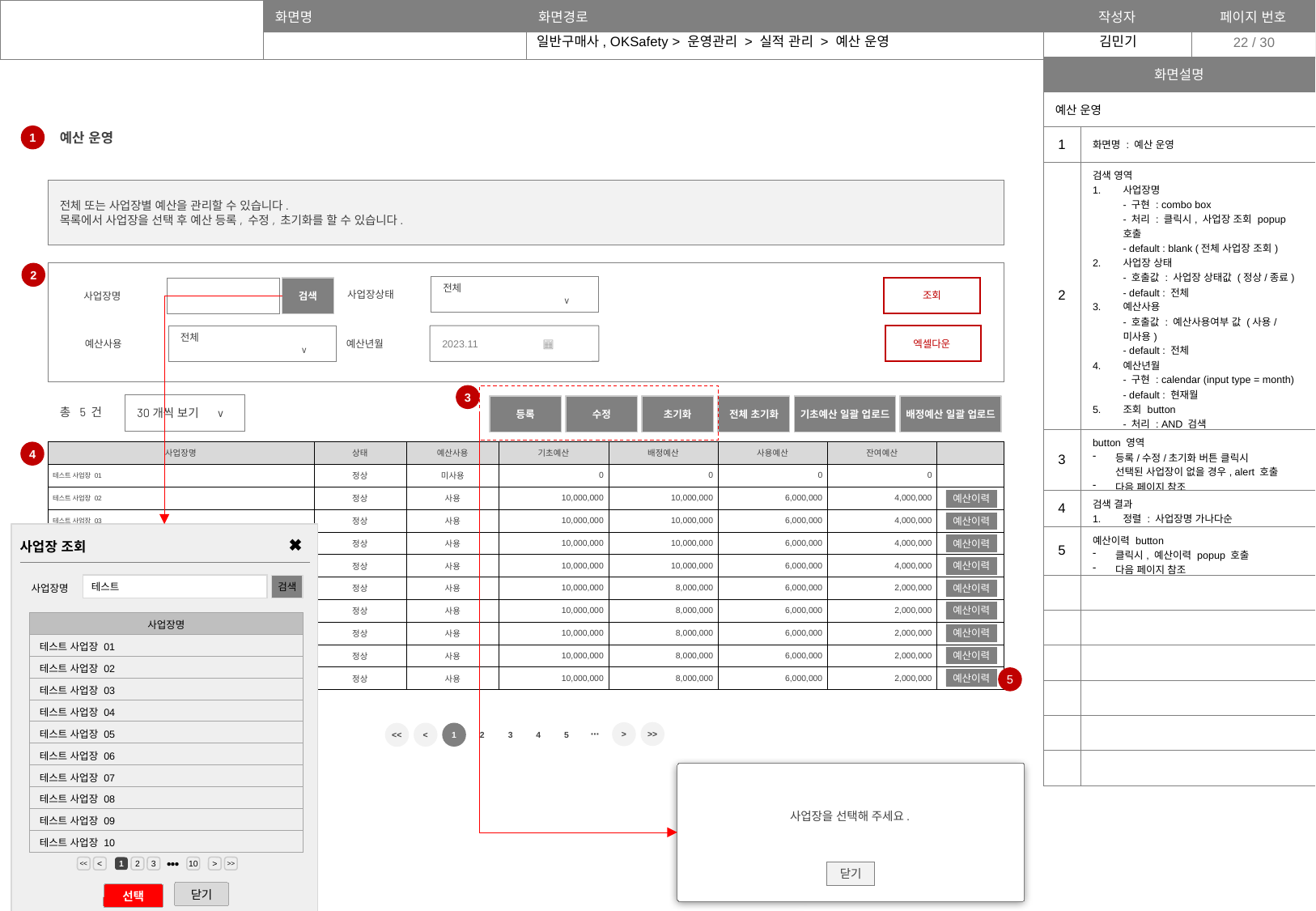

일반구매사, OKSafety > 운영관리 > 실적 관리 > 예산 운영
22
| 주문관리 | ▼ |
| --- | --- |
| 인수/반품 | ▼ |
| 상품관리 | ▼ |
| 재고/예산 | ▼ |
| 고객센터 | ▼ |
| 운영관리 | ▼ |
| 조직 관리 | ▼ |
| 사업장 관리 |  |
| 사용자 관리 |  |
| 실적 관리 | ▼ |
| 실적조회 |  |
| 세금계산서 |  |
| 채무 관리 |  |
| 재고 조회 | ▼ |
| 사업장별 재고 |  |
| 재고 조회 |  |
| 예산운영 |  |
| 상품관리 | ▼ |
| 상품승인 |  |
| 상품진열 |  |
| 산업안전보건관리비 | ▼ |
| 산업안전보건관리비 |  |
| 산업안전관리비 월별 사용내역 |  |
| SKB산업안전보건 관리비 월별 사용내역 |  |
| 화면설명 |  |
| --- | --- |
| 예산 운영 |  |
| 1 | 화면명 : 예산 운영 |
| 2 | 검색 영역 사업장명 - 구현 : combo box - 처리 : 클릭시, 사업장 조회 popup 호출 - default : blank (전체 사업장 조회) 사업장 상태 - 호출값 : 사업장 상태값 (정상/종료) - default : 전체 예산사용 - 호출값 : 예산사용여부 값 (사용/미사용) - default : 전체 예산년월 - 구현 : calendar (input type = month) - default : 현재월 조회 button - 처리 : AND 검색 엑셀다운 button - 처리 : 검색조건 결과값을 엑셀로 변환, 다운로드 기능 제공 |
| 3 | button 영역 등록/수정/초기화 버튼 클릭시 선택된 사업장이 없을 경우, alert 호출 다음 페이지 참조 |
| 4 | 검색 결과 정렬 : 사업장명 가나다순 |
| 5 | 예산이력 button 클릭시, 예산이력 popup 호출 다음 페이지 참조 |
|  |  |
|  |  |
|  |  |
|  |  |
|  |  |
|  |  |
예산 운영
1
전체 또는 사업장별 예산을 관리할 수 있습니다.
목록에서 사업장을 선택 후 예산 등록, 수정, 초기화를 할 수 있습니다.
2

사업장상태
전체		v
조회
사업장명

검색
예산사용
전체		v
예산년월
2023.11                       📅
엑셀다운
3

총  5 건
30개씩 보기     v
등록
수정
초기화
전체 초기화
기초예산 일괄 업로드
배정예산 일괄 업로드
4
| 사업장명 | 상태 | 예산사용 | 기초예산 | 배정예산 | 사용예산 | 잔여예산 |  |
| --- | --- | --- | --- | --- | --- | --- | --- |
| 테스트 사업장 01 | 정상 | 미사용 | 0 | 0 | 0 | 0 |  |
| 테스트 사업장 02 | 정상 | 사용 | 10,000,000 | 10,000,000 | 6,000,000 | 4,000,000 |  |
| 테스트 사업장 03 | 정상 | 사용 | 10,000,000 | 10,000,000 | 6,000,000 | 4,000,000 |  |
| 테스트 사업장 04 | 정상 | 사용 | 10,000,000 | 10,000,000 | 6,000,000 | 4,000,000 |  |
| 테스트 사업장 05 | 정상 | 사용 | 10,000,000 | 10,000,000 | 6,000,000 | 4,000,000 |  |
| 테스트 사업장 06 | 정상 | 사용 | 10,000,000 | 8,000,000 | 6,000,000 | 2,000,000 |  |
| 테스트 사업장 07 | 정상 | 사용 | 10,000,000 | 8,000,000 | 6,000,000 | 2,000,000 |  |
| 테스트 사업장 08 | 정상 | 사용 | 10,000,000 | 8,000,000 | 6,000,000 | 2,000,000 |  |
| 테스트 사업장 09 | 정상 | 사용 | 10,000,000 | 8,000,000 | 6,000,000 | 2,000,000 |  |
| 테스트 사업장 10 | 정상 | 사용 | 10,000,000 | 8,000,000 | 6,000,000 | 2,000,000 |  |
예산이력
예산이력

✖
사업장 조회
예산이력
예산이력
| 사업장명 |  |
| --- | --- |
| 테스트 |
| --- |
| 검색 |
| --- |
예산이력
예산이력
| 사업장명 |
| --- |
| 테스트 사업장 01 |
| 테스트 사업장 02 |
| 테스트 사업장 03 |
| 테스트 사업장 04 |
| 테스트 사업장 05 |
| 테스트 사업장 06 |
| 테스트 사업장 07 |
| 테스트 사업장 08 |
| 테스트 사업장 09 |
| 테스트 사업장 10 |
예산이력
예산이력
5
예산이력
>>
⋯
>
3
4
5
<
1
2
<<

사업장을 선택해 주세요.
<<
<
1
2
3
⦁⦁⦁
10
>
>>
닫기
닫기
선택